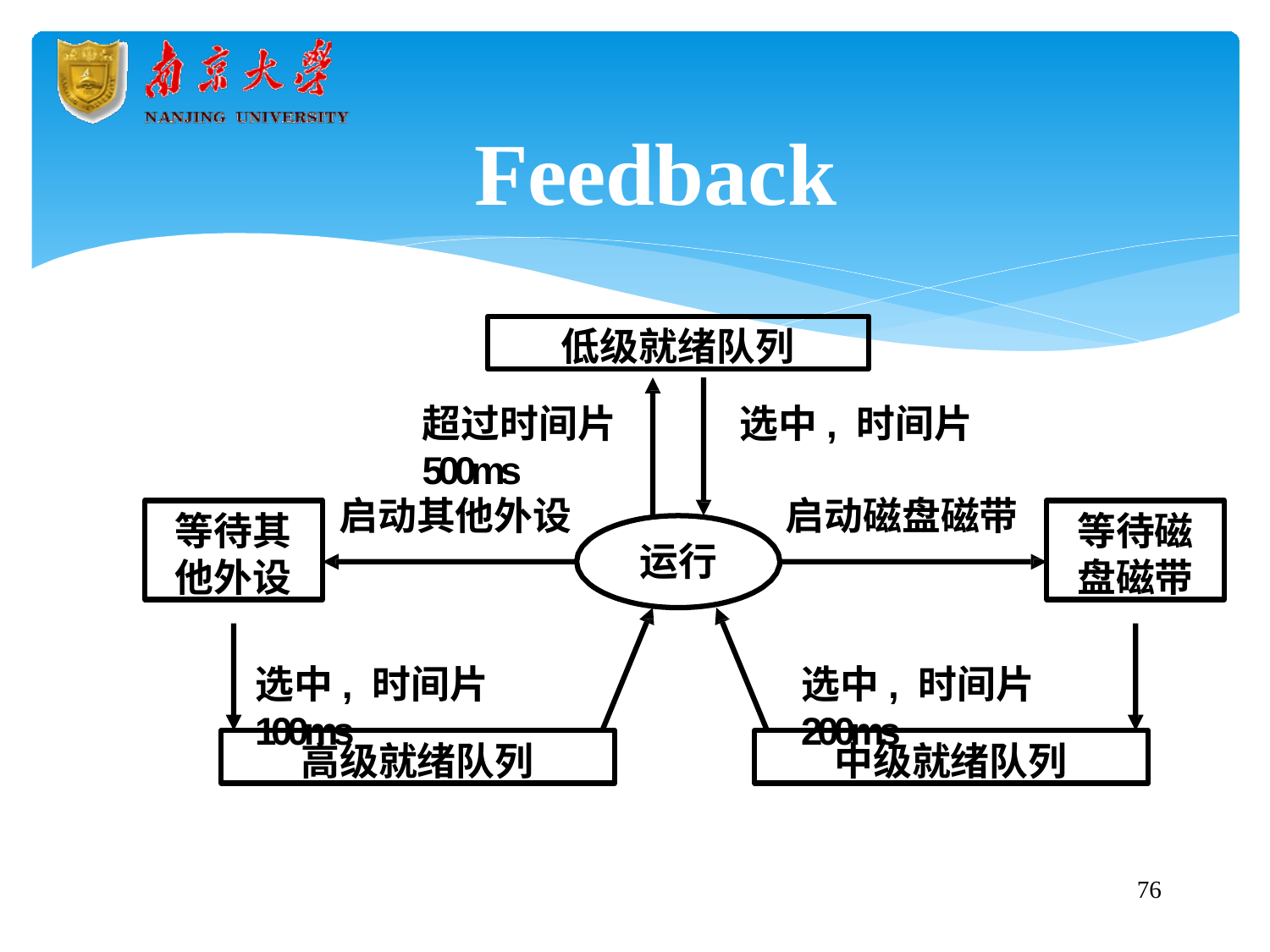

# Feedback
低级就绪队列

超过时间片	选中,时间片500ms
启动其他外设	启动磁盘磁带
等待其 他外设
等待磁 盘磁带

运行

选中,时间片100ms
选中,时间片200ms
高级就绪队列
中级就绪队列
76